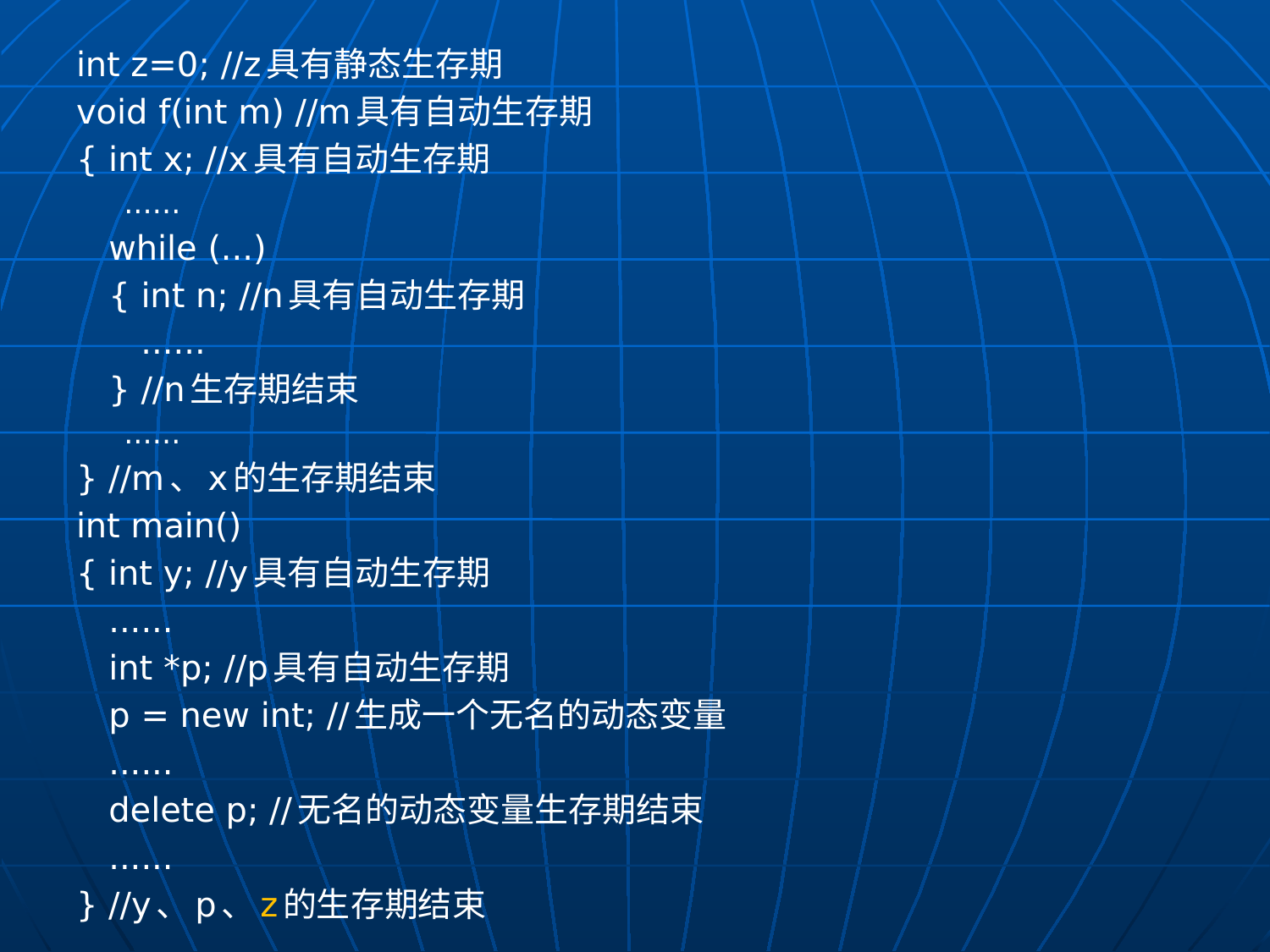

int z=0; //z具有静态生存期
void f(int m) //m具有自动生存期
{ int x; //x具有自动生存期
......
   while (...)
   { int n; //n具有自动生存期
      ......
   } //n生存期结束
......
} //m、x的生存期结束
int main()
{ int y; //y具有自动生存期
   ......
   int *p; //p具有自动生存期
   p = new int; //生成一个无名的动态变量
   ......
   delete p; //无名的动态变量生存期结束
   ......
} //y、p、z的生存期结束